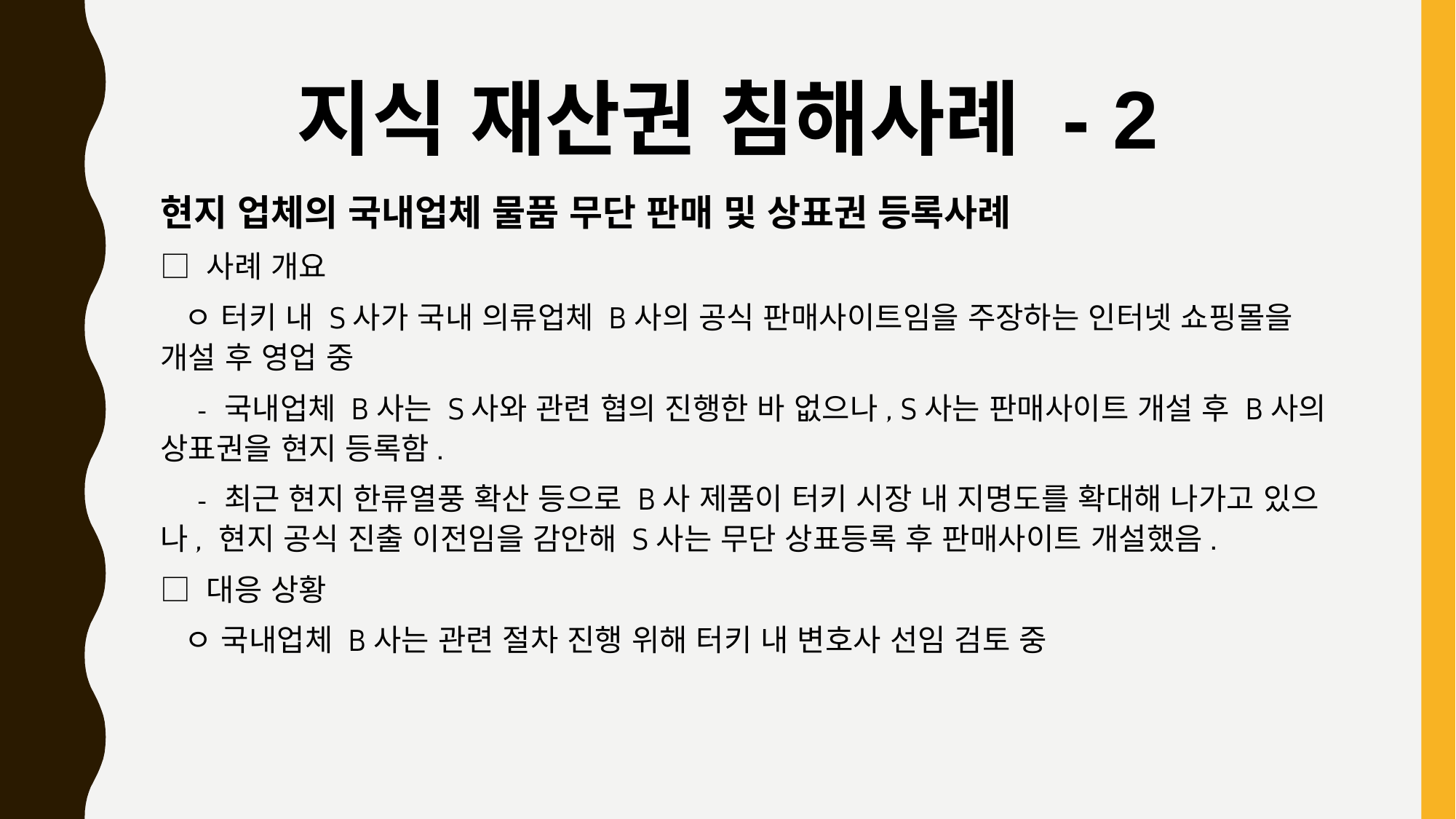

지식 재산권 침해사례 - 2
현지 업체의 국내업체 물품 무단 판매 및 상표권 등록사례
□ 사례 개요
  ㅇ 터키 내 S사가 국내 의류업체 B사의 공식 판매사이트임을 주장하는 인터넷 쇼핑몰을 개설 후 영업 중
    - 국내업체 B사는 S사와 관련 협의 진행한 바 없으나, S사는 판매사이트 개설 후 B사의 상표권을 현지 등록함.
    - 최근 현지 한류열풍 확산 등으로 B사 제품이 터키 시장 내 지명도를 확대해 나가고 있으나, 현지 공식 진출 이전임을 감안해 S사는 무단 상표등록 후 판매사이트 개설했음.
□ 대응 상황
  ㅇ 국내업체 B사는 관련 절차 진행 위해 터키 내 변호사 선임 검토 중